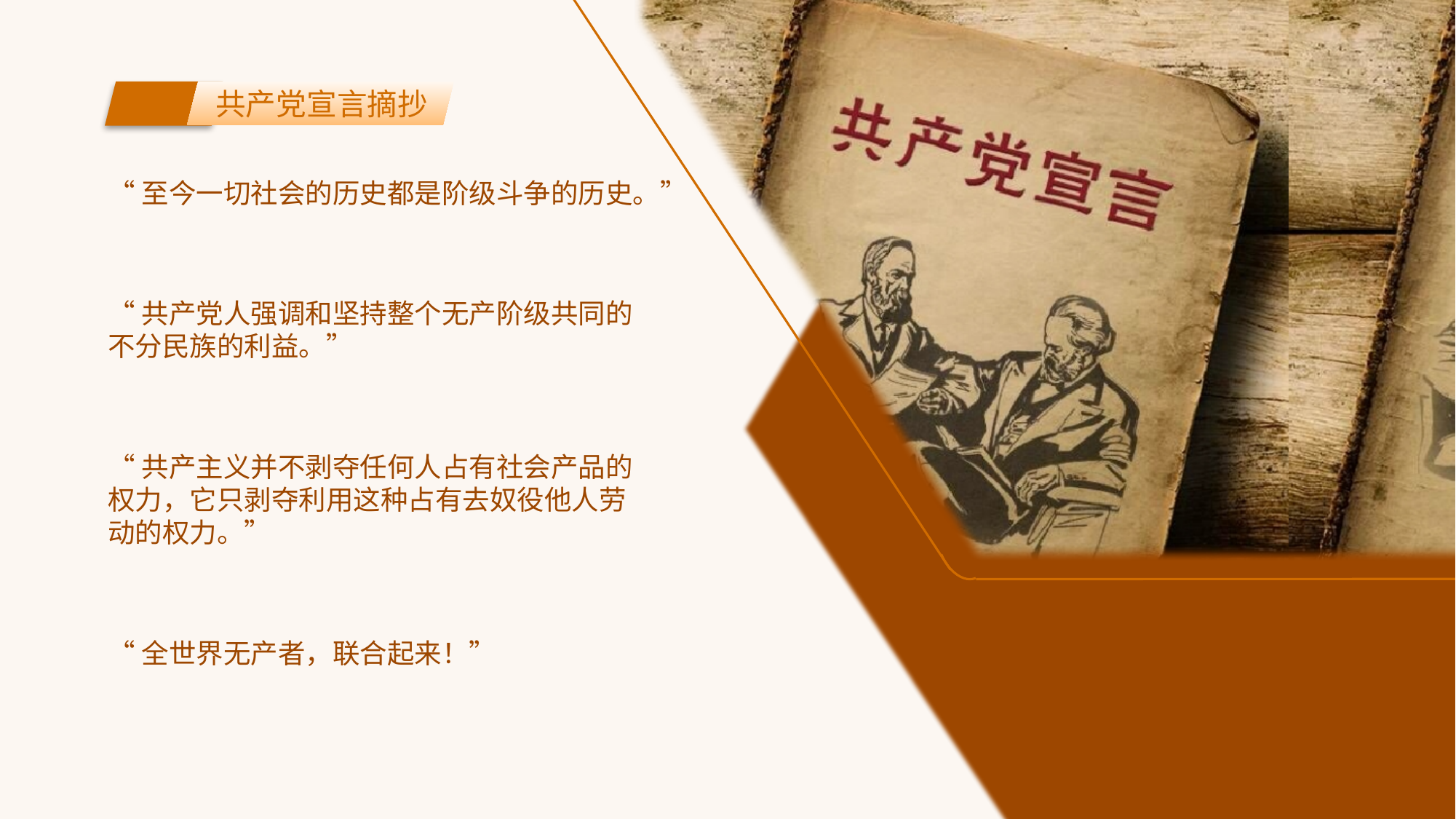

共产党宣言摘抄

“至今一切社会的历史都是阶级斗争的历史。”

“共产党人强调和坚持整个无产阶级共同的不分民族的利益。”
“共产主义并不剥夺任何人占有社会产品的权力，它只剥夺利用这种占有去奴役他人劳动的权力。”

“全世界无产者，联合起来！”